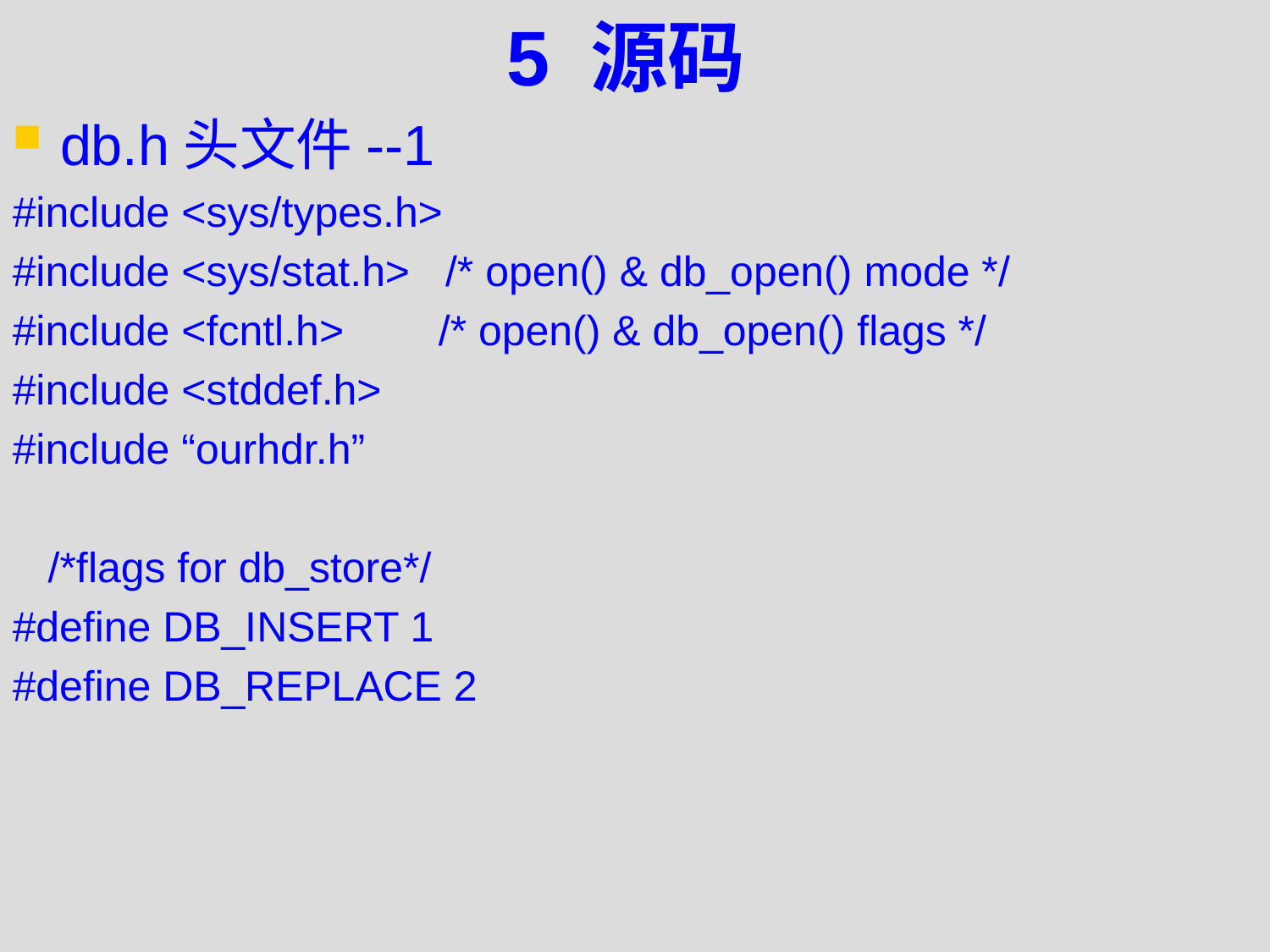

# 5 源码
db.h头文件--1
#include <sys/types.h>
#include <sys/stat.h>   /* open() & db_open() mode */
#include <fcntl.h>        /* open() & db_open() flags */
#include <stddef.h>
#include “ourhdr.h”

   /*flags for db_store*/
#define DB_INSERT 1
#define DB_REPLACE 2